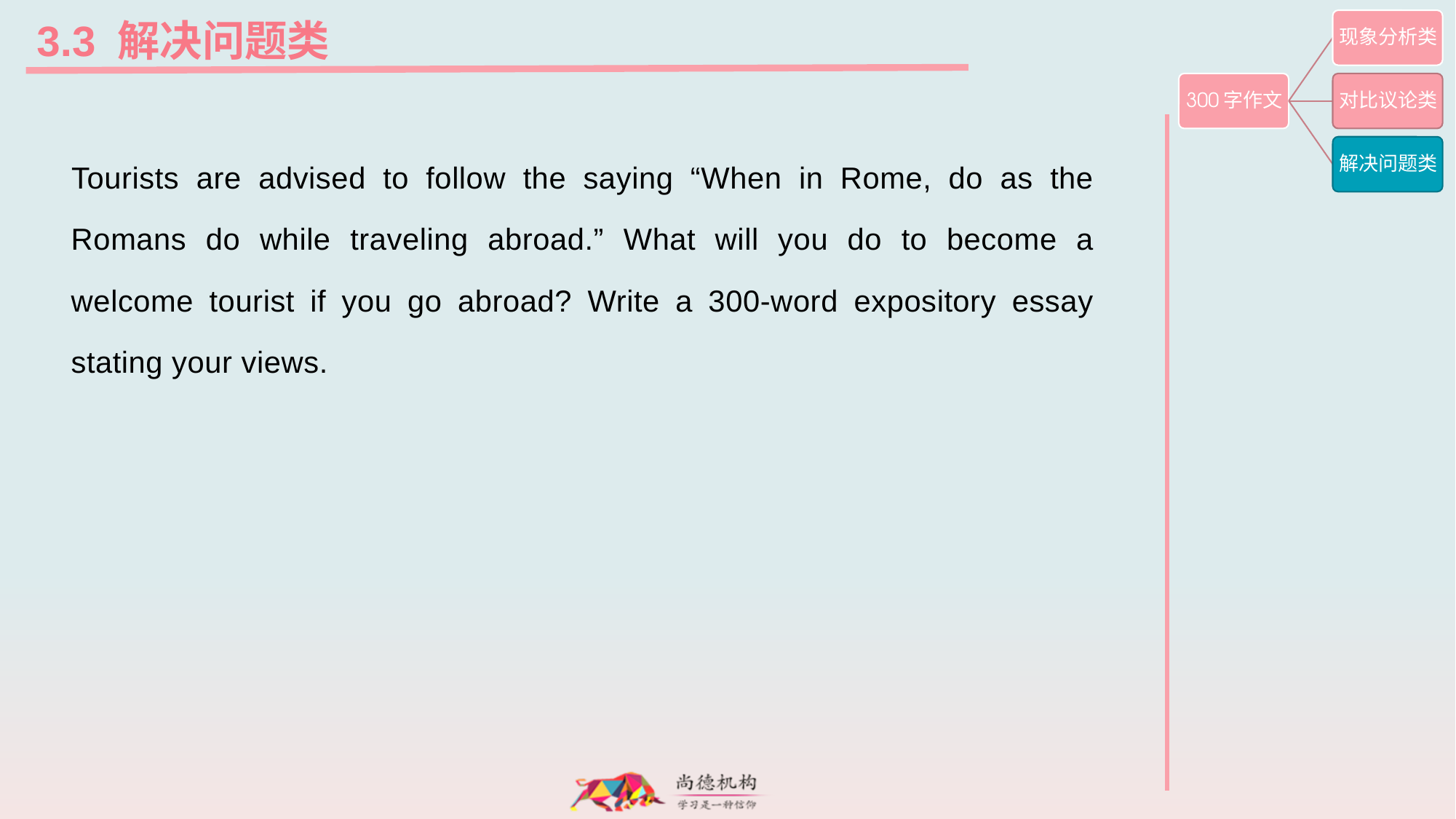

3.3 解决问题类
300字作文

现象分析类

对比议论类

解决问题类
​Tourists are advised to follow the saying “When in Rome, do as the Romans do while traveling abroad.” What will you do to become a welcome tourist if you go abroad? Write a 300-word expository essay stating your views.